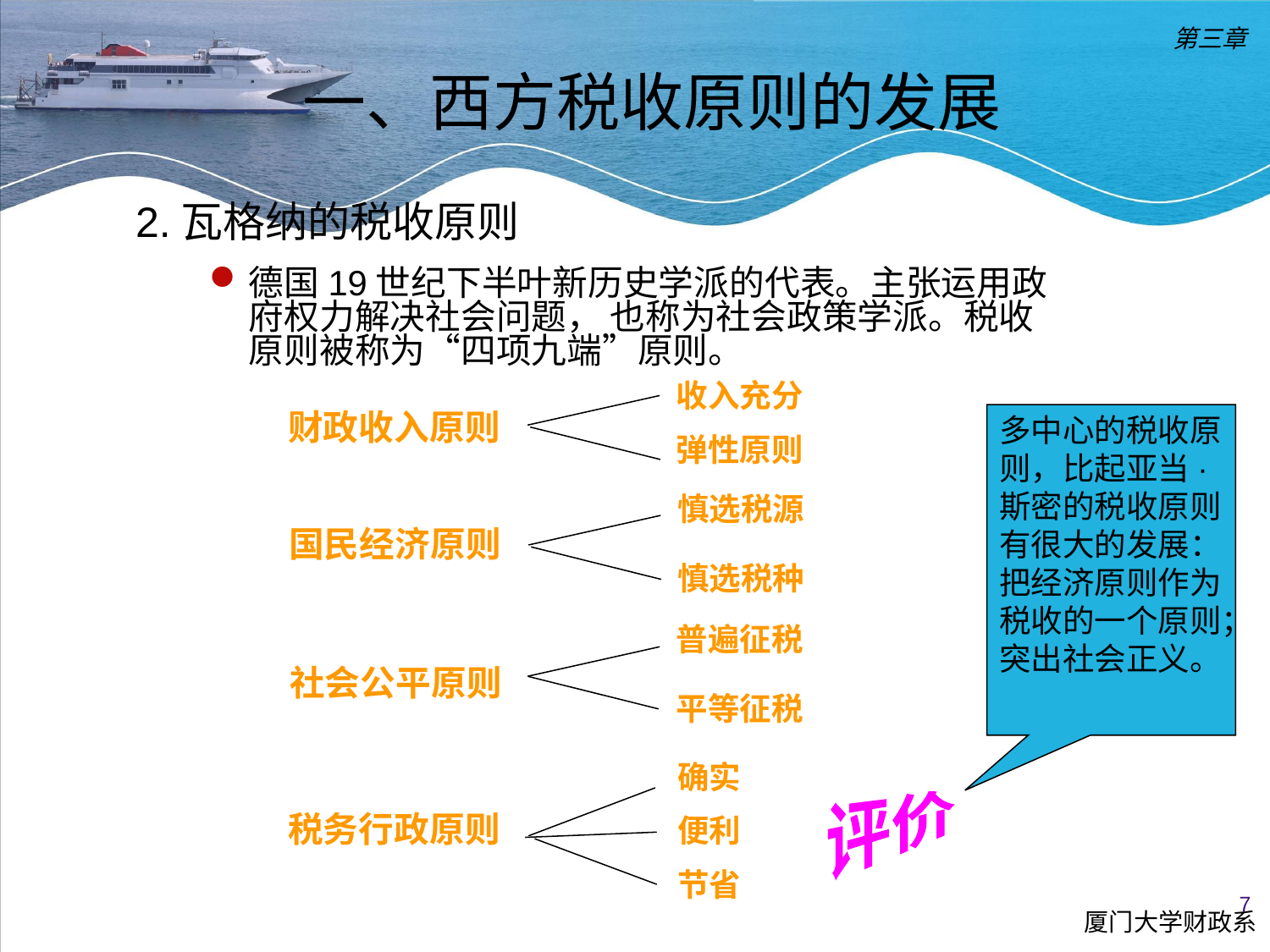

第三章
一、西方税收原则的发展
2.瓦格纳的税收原则
德国19世纪下半叶新历史学派的代表。主张运用政府权力解决社会问题， 也称为社会政策学派。税收原则被称为“四项九端”原则。
收入充分
弹性原则

财政收入原则
多中心的税收原则，比起亚当·斯密的税收原则有很大的发展：把经济原则作为税收的一个原则；突出社会正义。

慎选税源
慎选税种

国民经济原则

普遍征税
平等征税

社会公平原则

确实
便利
节省

评价
税务行政原则

7
厦门大学财政系